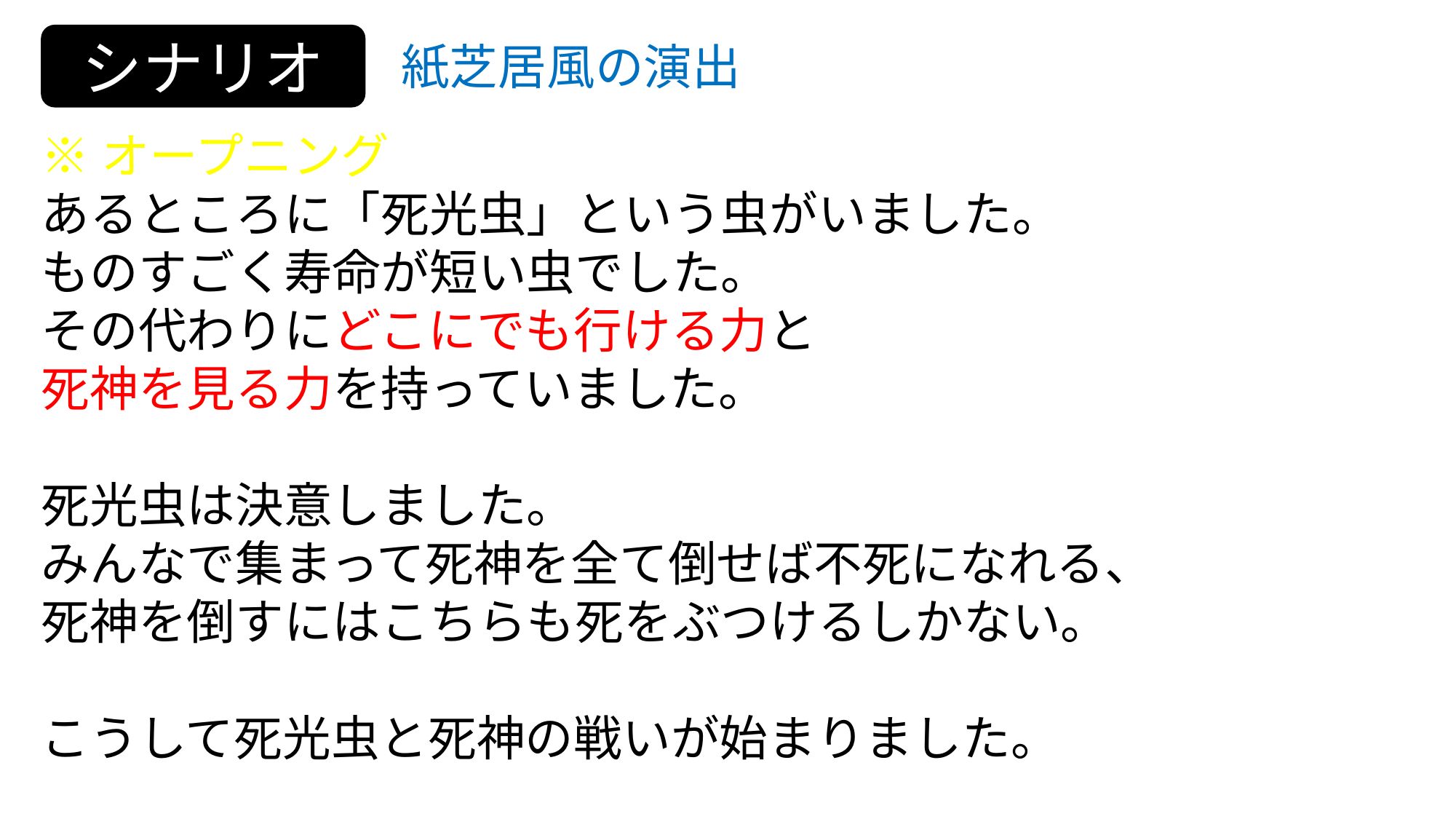

シナリオ
紙芝居風の演出
※オープニング
あるところに「死光虫」という虫がいました。
ものすごく寿命が短い虫でした。
その代わりにどこにでも行ける力と
死神を見る力を持っていました。

死光虫は決意しました。
みんなで集まって死神を全て倒せば不死になれる、
死神を倒すにはこちらも死をぶつけるしかない。

こうして死光虫と死神の戦いが始まりました。